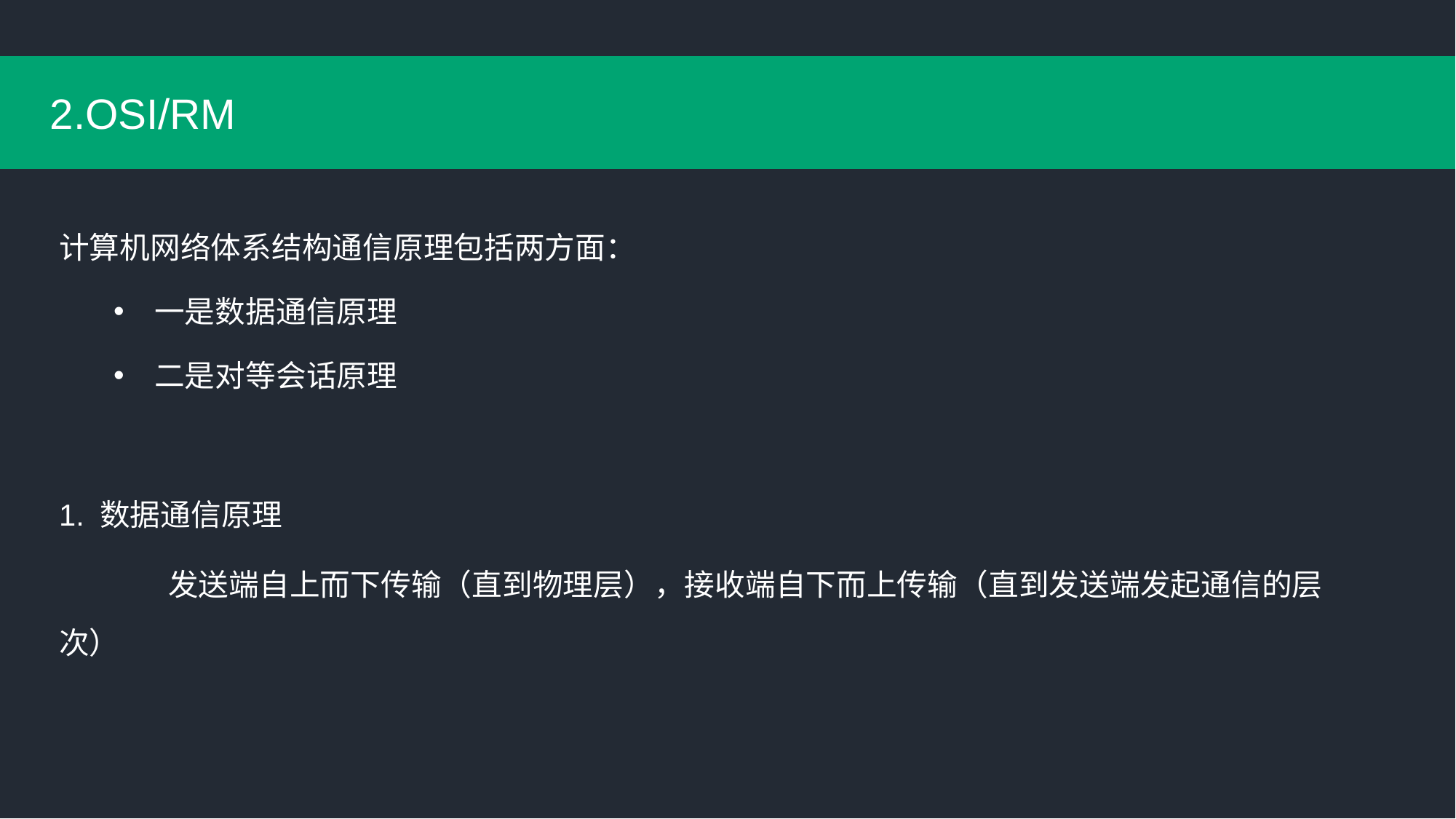

# 2.OSI/RM
计算机网络体系结构通信原理包括两方面：
一是数据通信原理
二是对等会话原理

1. 数据通信原理
	发送端自上而下传输（直到物理层），接收端自下而上传输（直到发送端发起通信的层次）